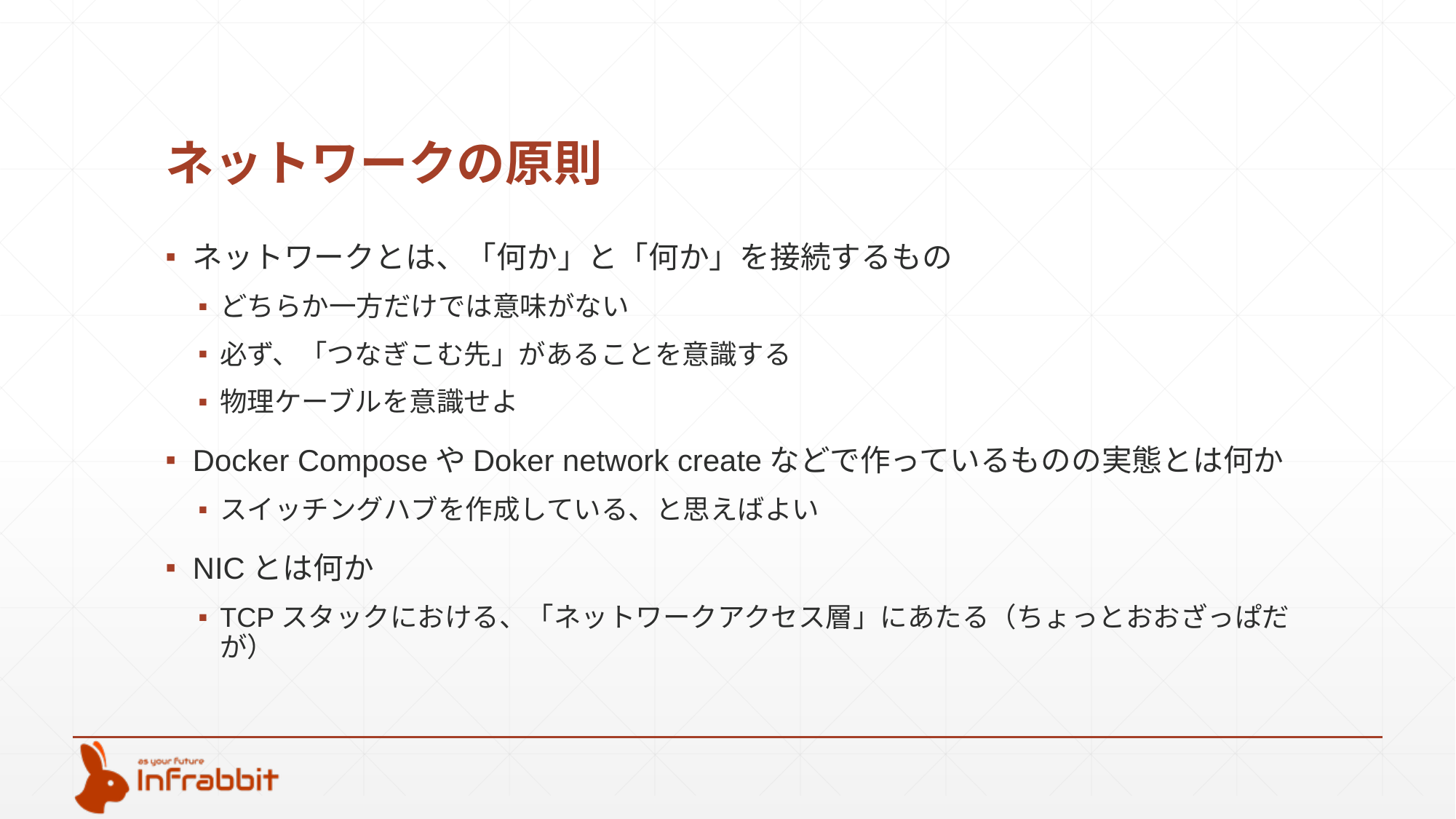

# ネットワークの原則
ネットワークとは、「何か」と「何か」を接続するもの
どちらか一方だけでは意味がない
必ず、「つなぎこむ先」があることを意識する
物理ケーブルを意識せよ
Docker ComposeやDoker network createなどで作っているものの実態とは何か
スイッチングハブを作成している、と思えばよい
NICとは何か
TCPスタックにおける、「ネットワークアクセス層」にあたる（ちょっとおおざっぱだが）